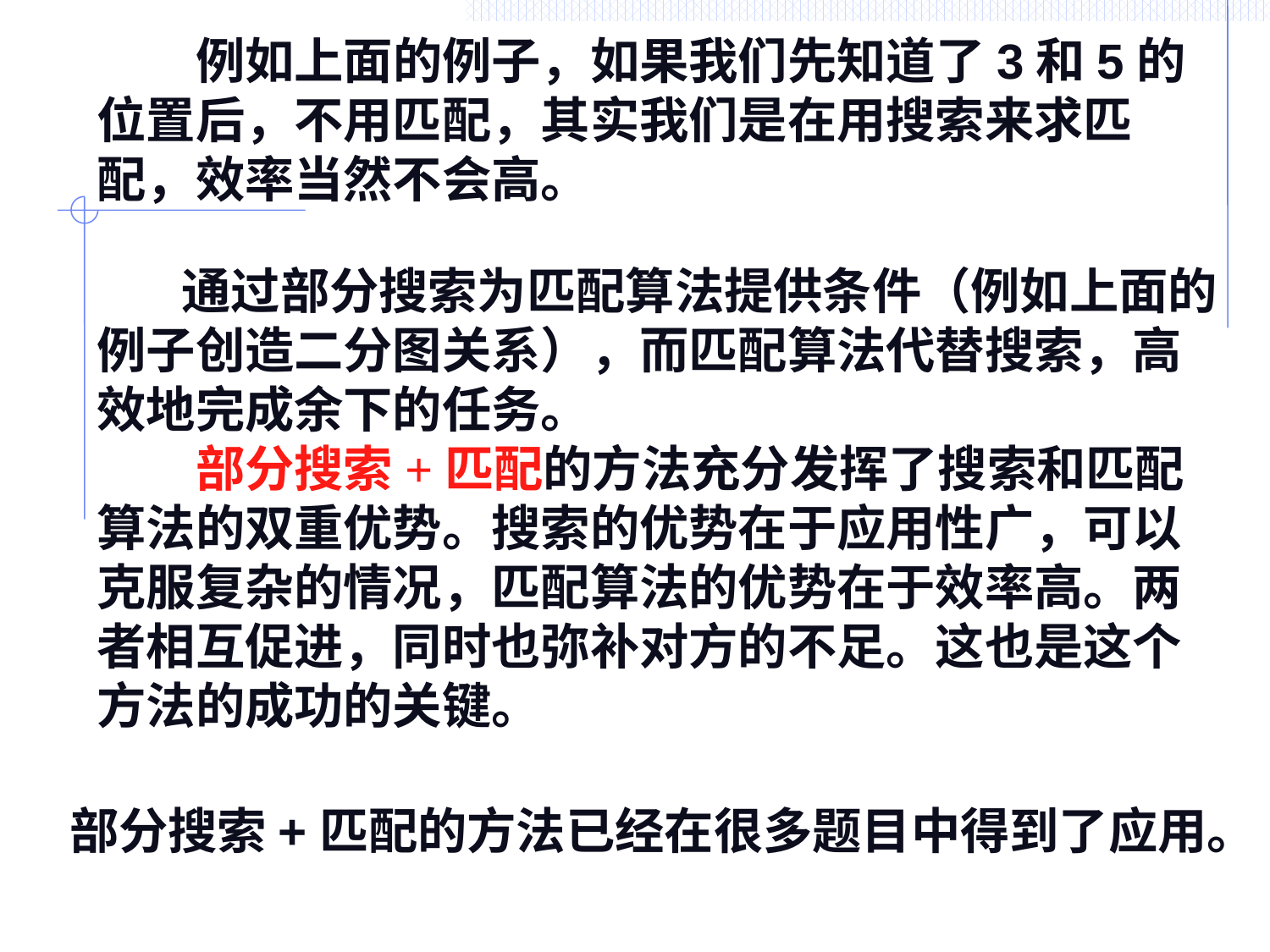

例如上面的例子，如果我们先知道了3和5的位置后，不用匹配，其实我们是在用搜索来求匹配，效率当然不会高。
　　通过部分搜索为匹配算法提供条件（例如上面的例子创造二分图关系），而匹配算法代替搜索，高效地完成余下的任务。
　　部分搜索+匹配的方法充分发挥了搜索和匹配算法的双重优势。搜索的优势在于应用性广，可以克服复杂的情况，匹配算法的优势在于效率高。两者相互促进，同时也弥补对方的不足。这也是这个方法的成功的关键。
部分搜索+匹配的方法已经在很多题目中得到了应用。